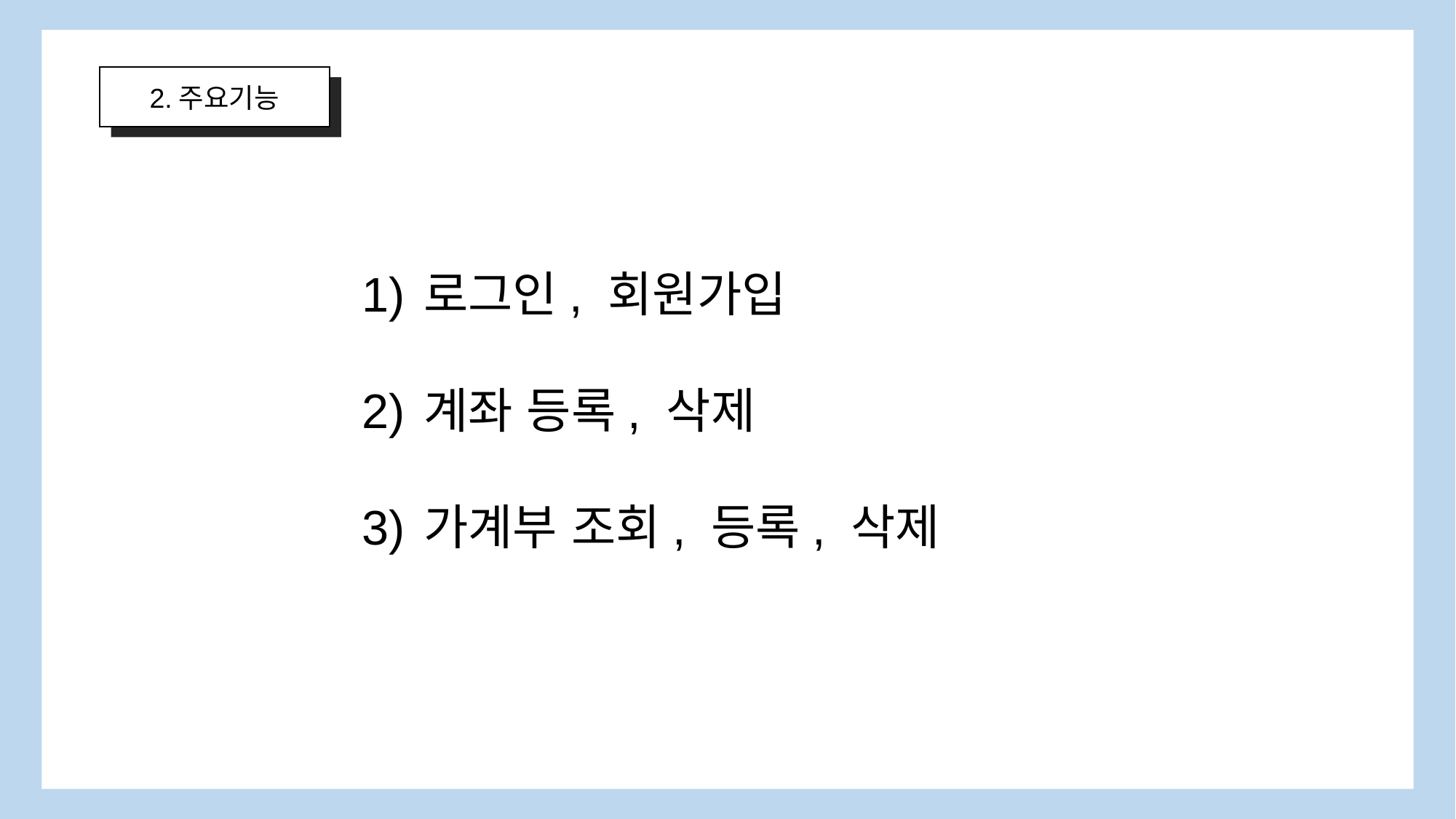

2.주요기능

1. 프로그램 개요
로그인, 회원가입

계좌 등록, 삭제

가계부 조회, 등록, 삭제